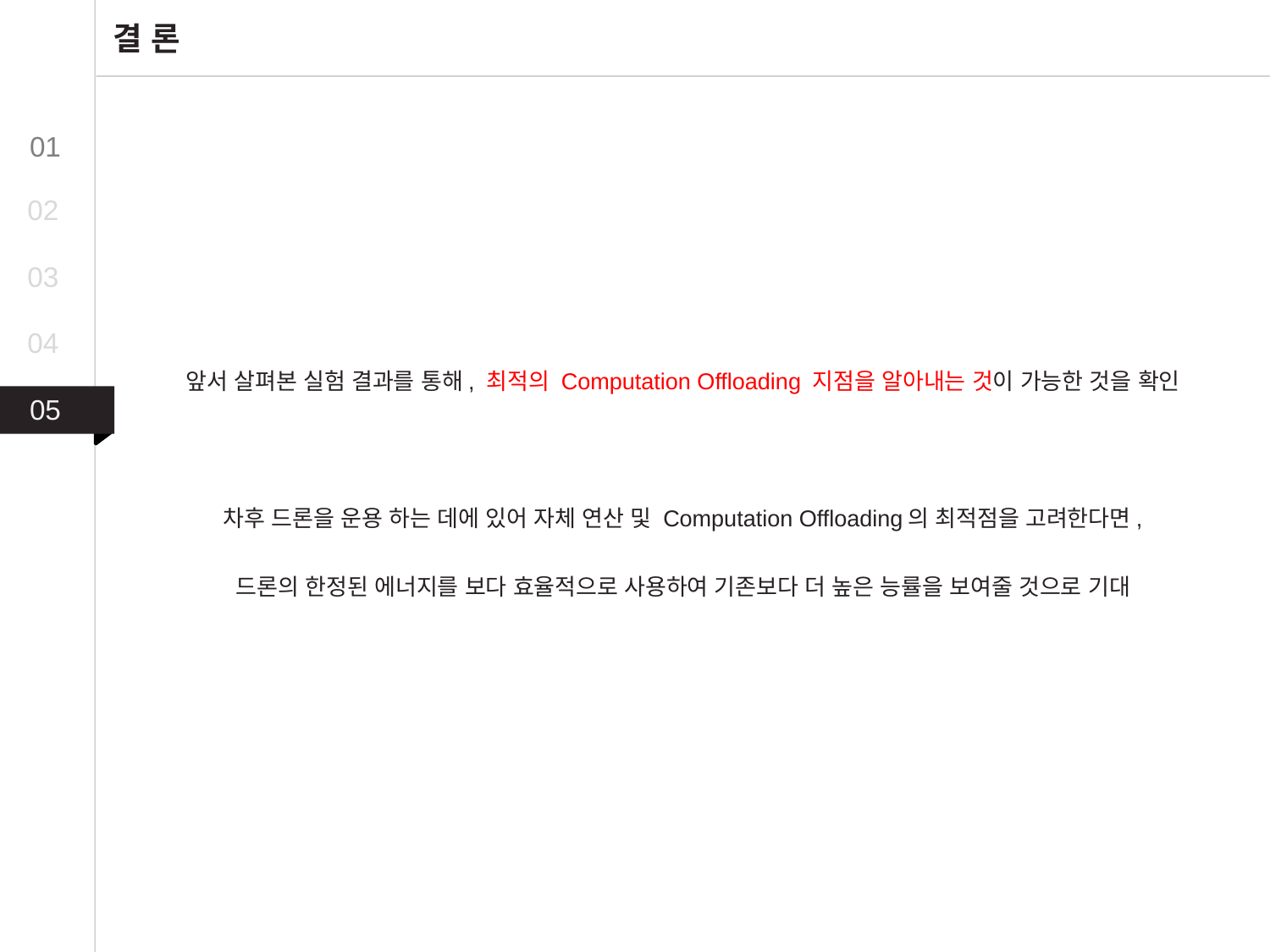

결 론
01
02
03
04
앞서 살펴본 실험 결과를 통해, 최적의 Computation Offloading 지점을 알아내는 것이 가능한 것을 확인

차후 드론을 운용 하는 데에 있어 자체 연산 및 Computation Offloading의 최적점을 고려한다면,
드론의 한정된 에너지를 보다 효율적으로 사용하여 기존보다 더 높은 능률을 보여줄 것으로 기대
05

05